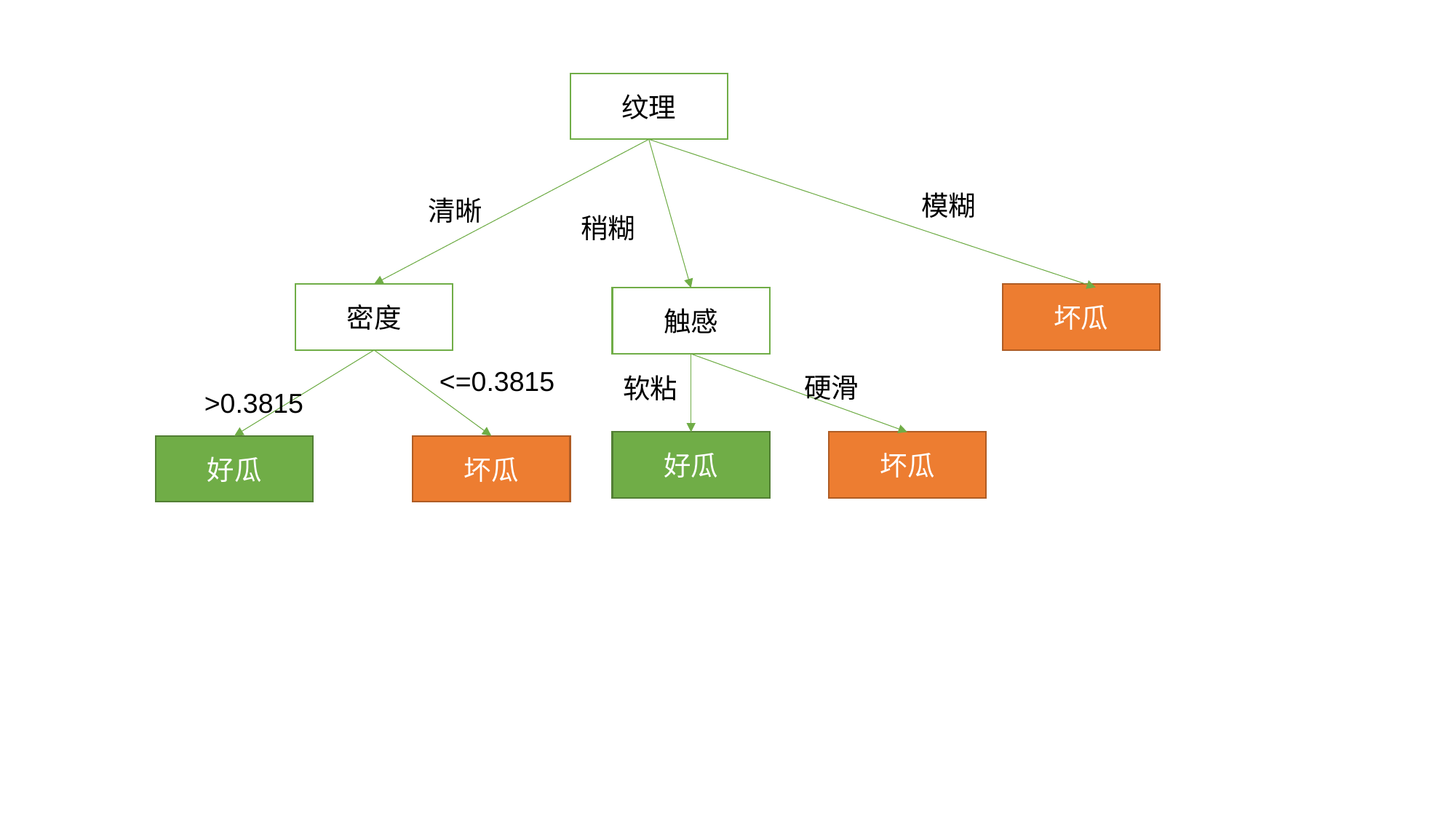

纹理
模糊
清晰
稍糊
密度
坏瓜
触感
<=0.3815
硬滑
软粘
>0.3815
好瓜
坏瓜
好瓜
坏瓜